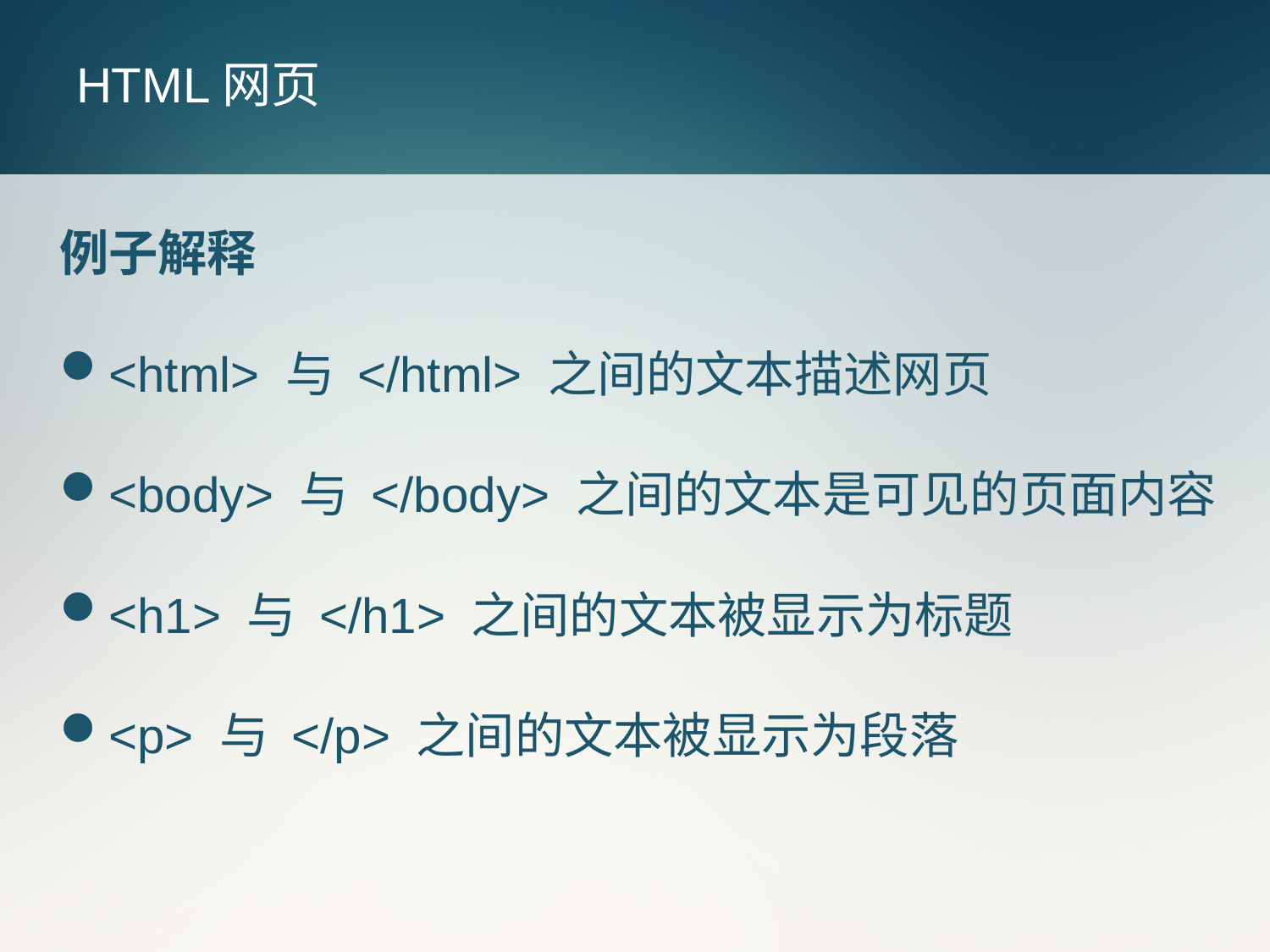

# HTML网页
例子解释
<html> 与 </html> 之间的文本描述网页
<body> 与 </body> 之间的文本是可见的页面内容
<h1> 与 </h1> 之间的文本被显示为标题
<p> 与 </p> 之间的文本被显示为段落